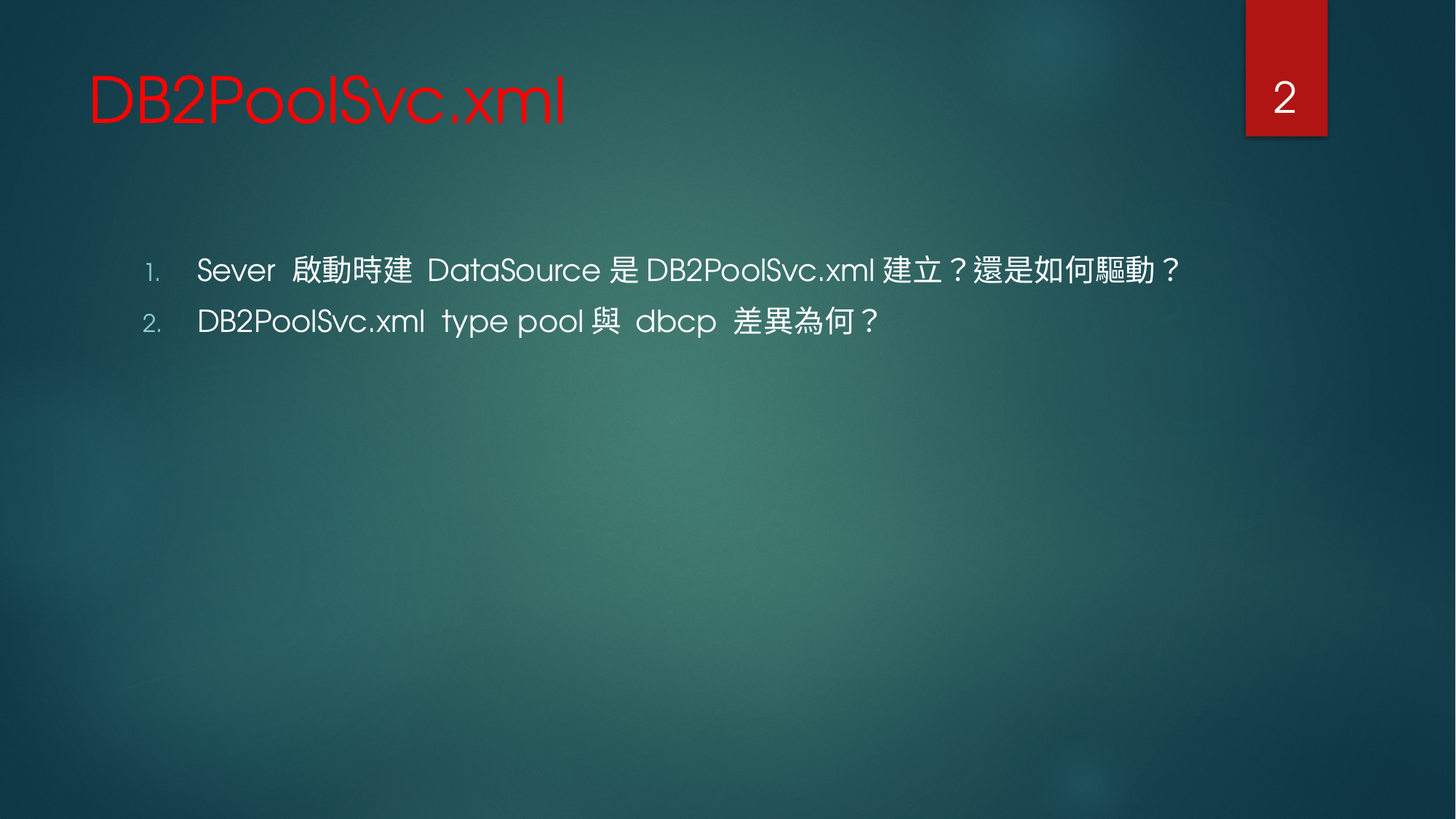

2
# DB2PoolSvc.xml
Sever 啟動時建 DataSource是DB2PoolSvc.xml建立？還是如何驅動？
DB2PoolSvc.xml  type pool與 dbcp 差異為何？